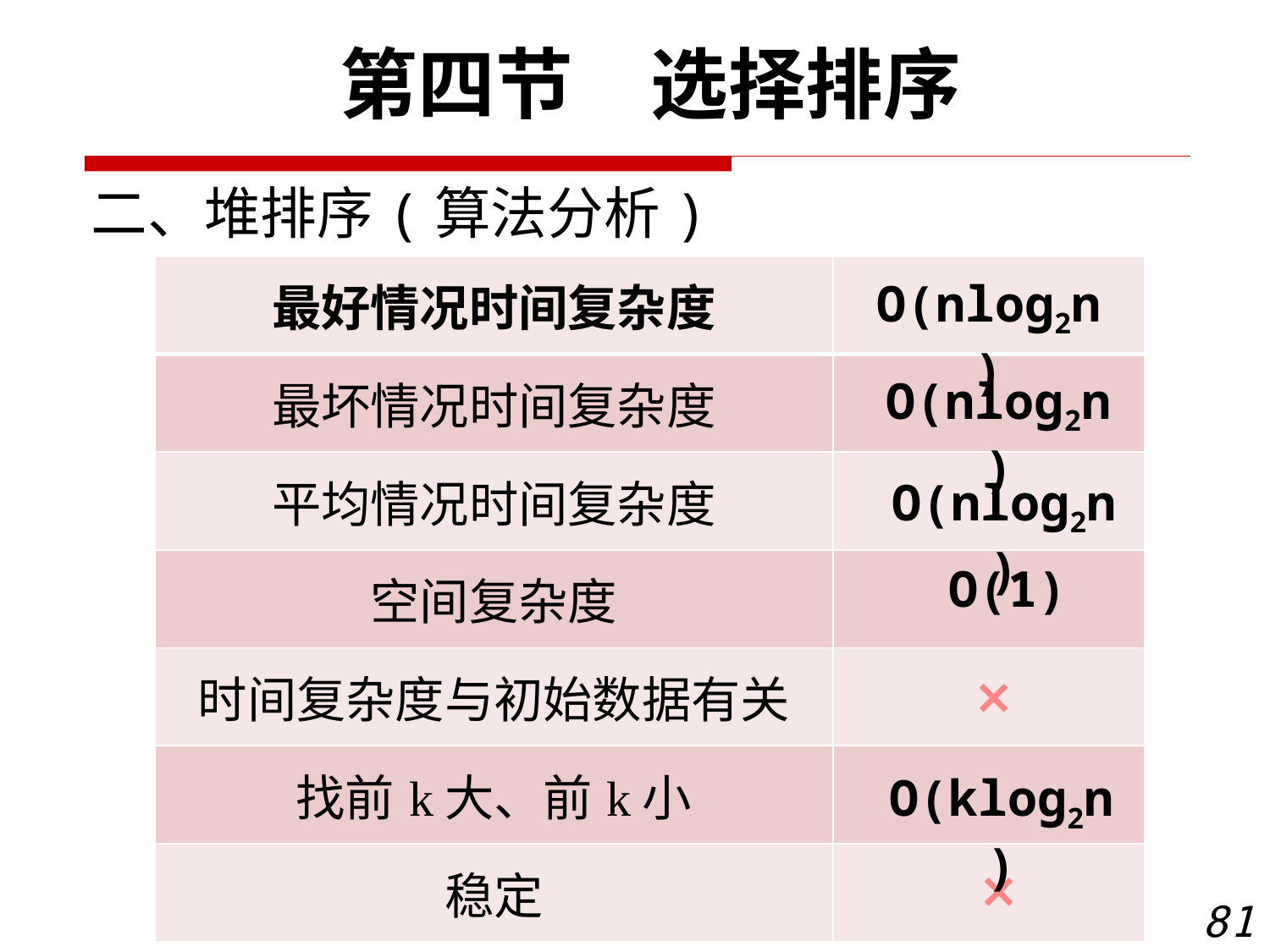

第四节　选择排序
二、堆排序(算法分析)
| 最好情况时间复杂度 |  |
| --- | --- |
| 最坏情况时间复杂度 |  |
| 平均情况时间复杂度 |  |
| 空间复杂度 |  |
| 时间复杂度与初始数据有关 |  |
| 找前k大、前k小 |  |
| 稳定 |  |
O(nlog2n)
O(nlog2n)
O(nlog2n)
O(1)
❌
O(klog2n)
❌
81